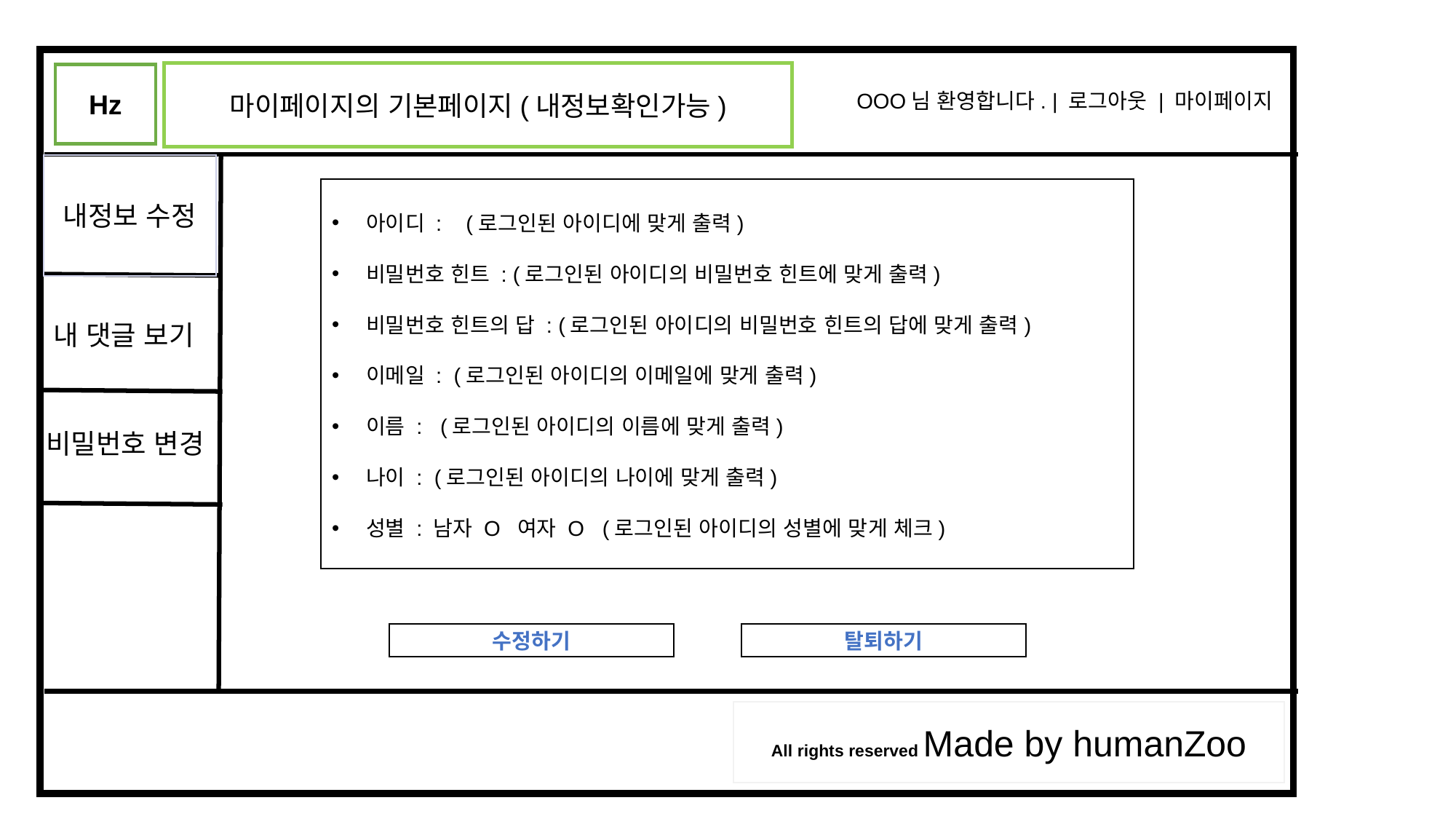

OOO님 환영합니다. | 로그아웃 | 마이페이지
Hz
All rights reserved Made by humanZoo
마이페이지의 기본페이지(내정보확인가능)
내정보 수정

아이디 :    (로그인된 아이디에 맞게 출력)

비밀번호 힌트 : (로그인된 아이디의 비밀번호 힌트에 맞게 출력)

비밀번호 힌트의 답 : (로그인된 아이디의 비밀번호 힌트의 답에 맞게 출력)

이메일 :  (로그인된 아이디의 이메일에 맞게 출력)

이름 :   (로그인된 아이디의 이름에 맞게 출력)

나이 :  (로그인된 아이디의 나이에 맞게 출력)

성별 : 남자 O  여자 O   (로그인된 아이디의 성별에 맞게 체크)

내 댓글 보기
비밀번호 변경
탈퇴하기
수정하기